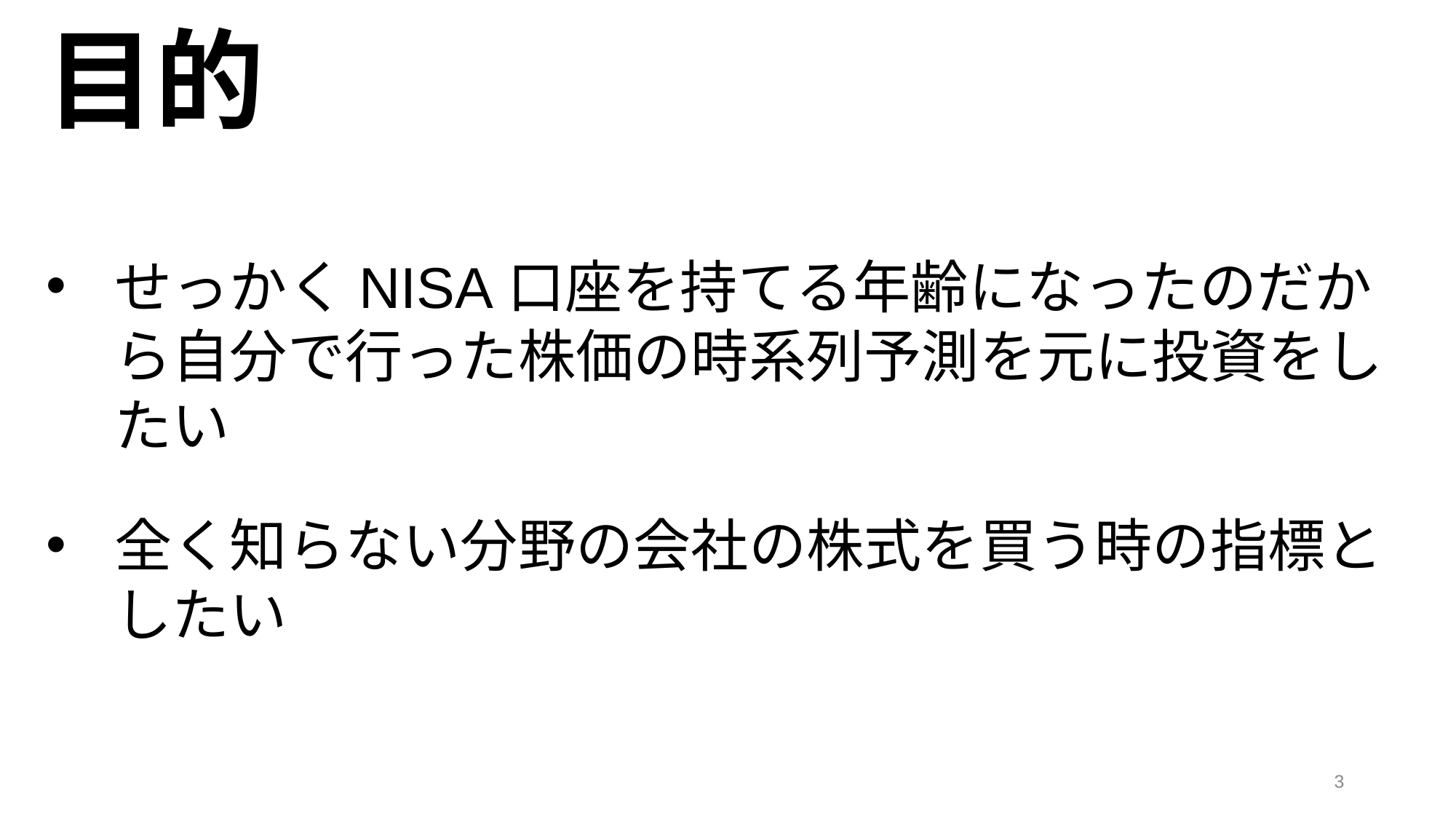

目的
せっかくNISA口座を持てる年齢になったのだから自分で行った株価の時系列予測を元に投資をしたい

全く知らない分野の会社の株式を買う時の指標としたい
3